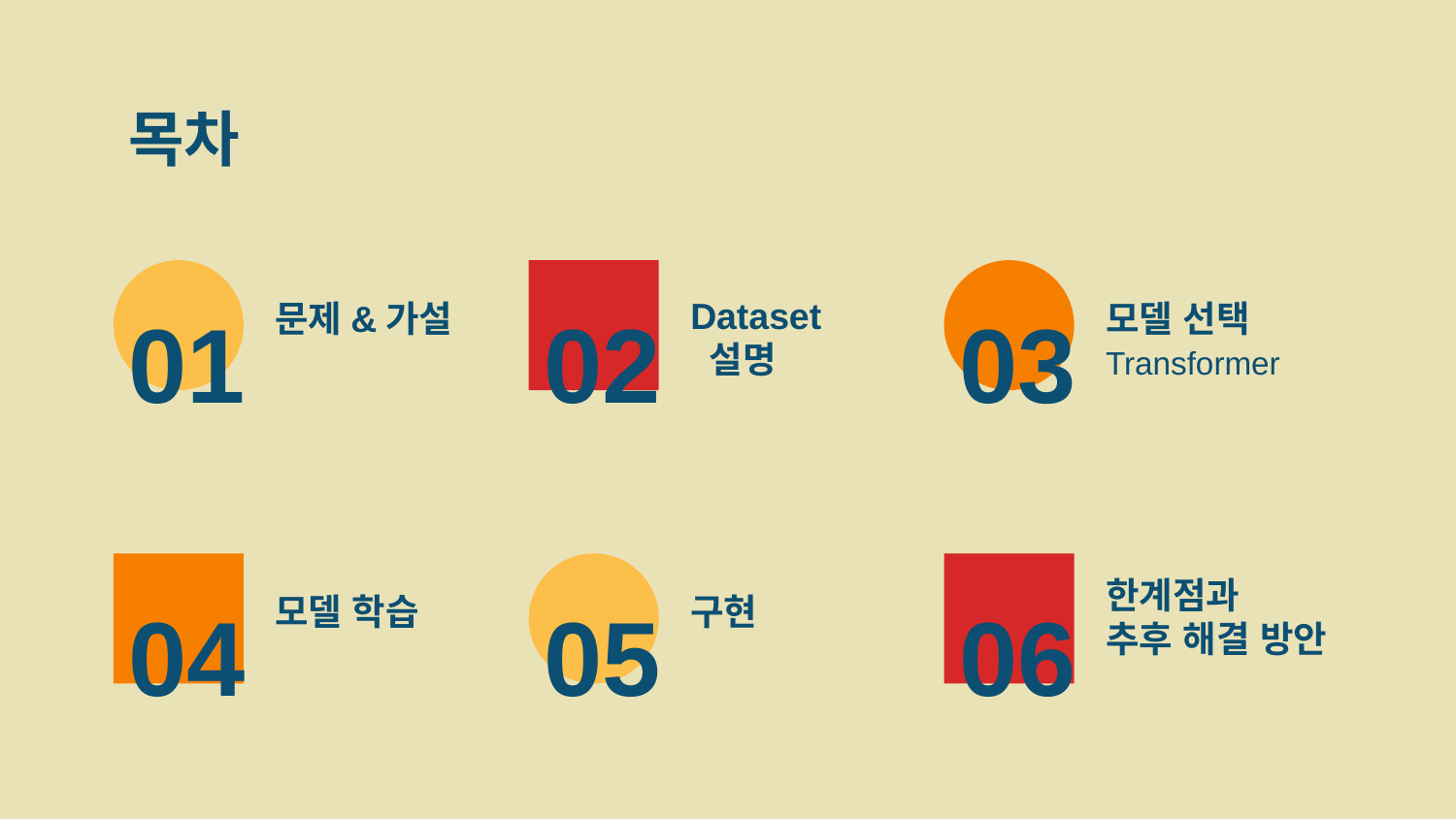

# 목차

01
문제&가설
02
03
모델 선택
Dataset
 설명
Transformer

모델 학습
구현
04
05
06
한계점과
추후 해결 방안